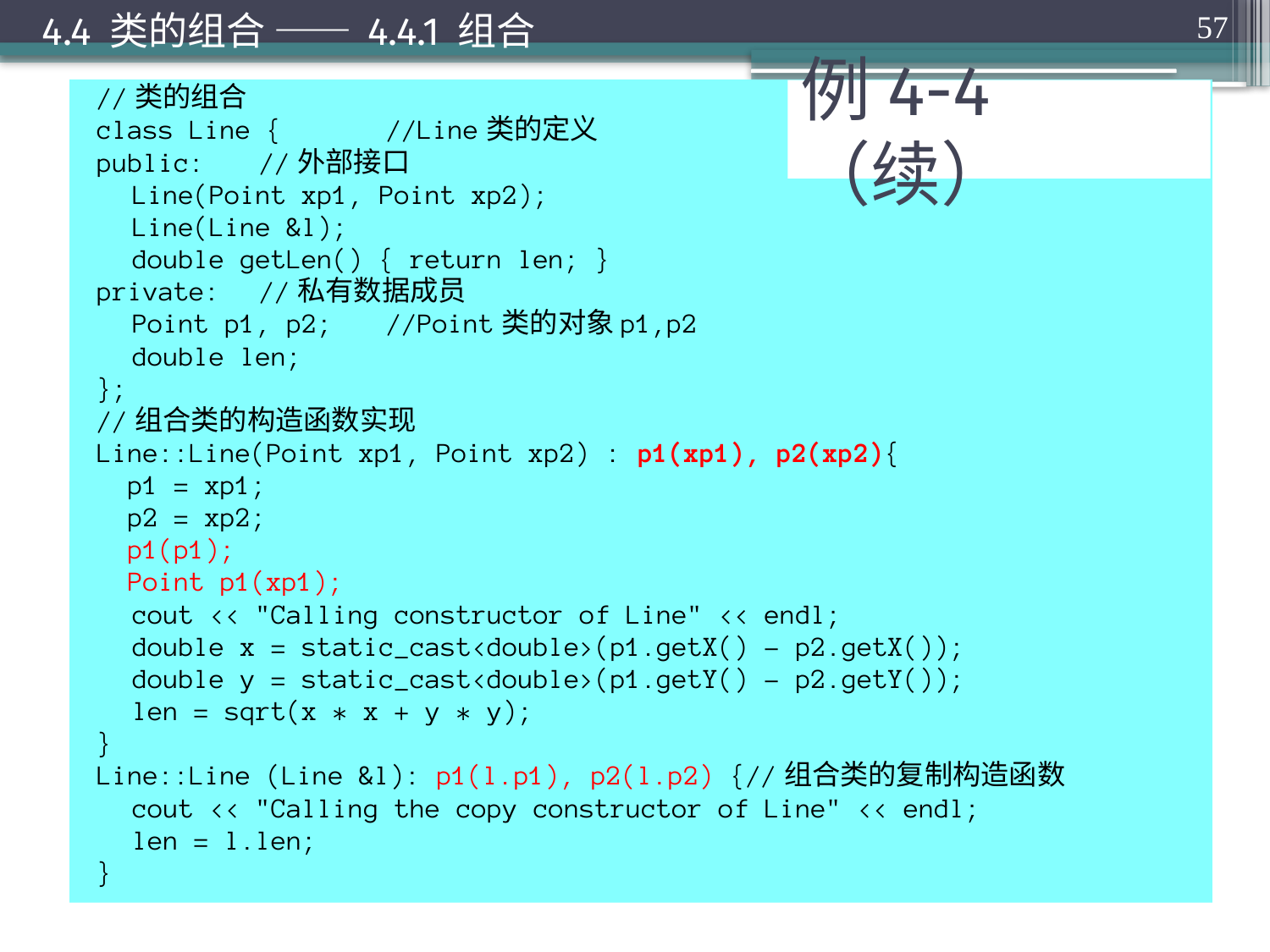

4.4 类的组合 —— 4.4.1 组合
57
//类的组合
class Line {	//Line类的定义
public:	//外部接口
	Line(Point xp1, Point xp2);
	Line(Line &l);
	double getLen() { return len; }
private:	//私有数据成员
	Point p1, p2;	//Point类的对象p1,p2
	double len;
};
//组合类的构造函数实现
Line::Line(Point xp1, Point xp2) : p1(xp1), p2(xp2){
  p1 = xp1;
  p2 = xp2;
  p1(p1);
  Point p1(xp1);
	cout << "Calling constructor of Line" << endl;
	double x = static_cast<double>(p1.getX() - p2.getX());
	double y = static_cast<double>(p1.getY() - p2.getY());
	len = sqrt(x * x + y * y);
}
Line::Line (Line &l): p1(l.p1), p2(l.p2) {//组合类的复制构造函数
	cout << "Calling the copy constructor of Line" << endl;
	len = l.len;
}
# 例4-4（续）